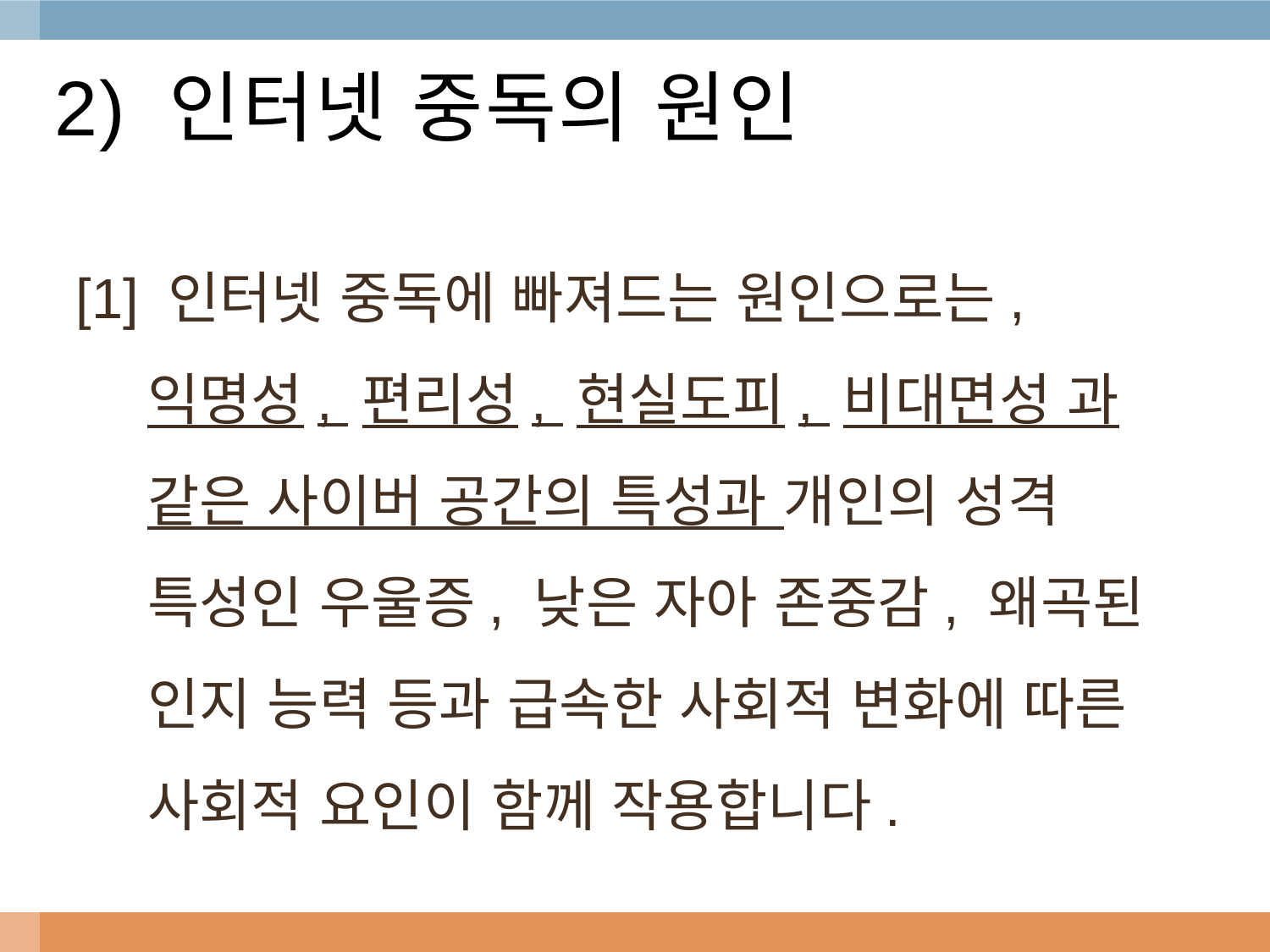

# 2) 인터넷 중독의 원인
[1] 인터넷 중독에 빠져드는 원인으로는, 익명성, 편리성, 현실도피, 비대면성 과 같은 사이버 공간의 특성과 개인의 성격 특성인 우울증, 낮은 자아 존중감, 왜곡된 인지 능력 등과 급속한 사회적 변화에 따른 사회적 요인이 함께 작용합니다.